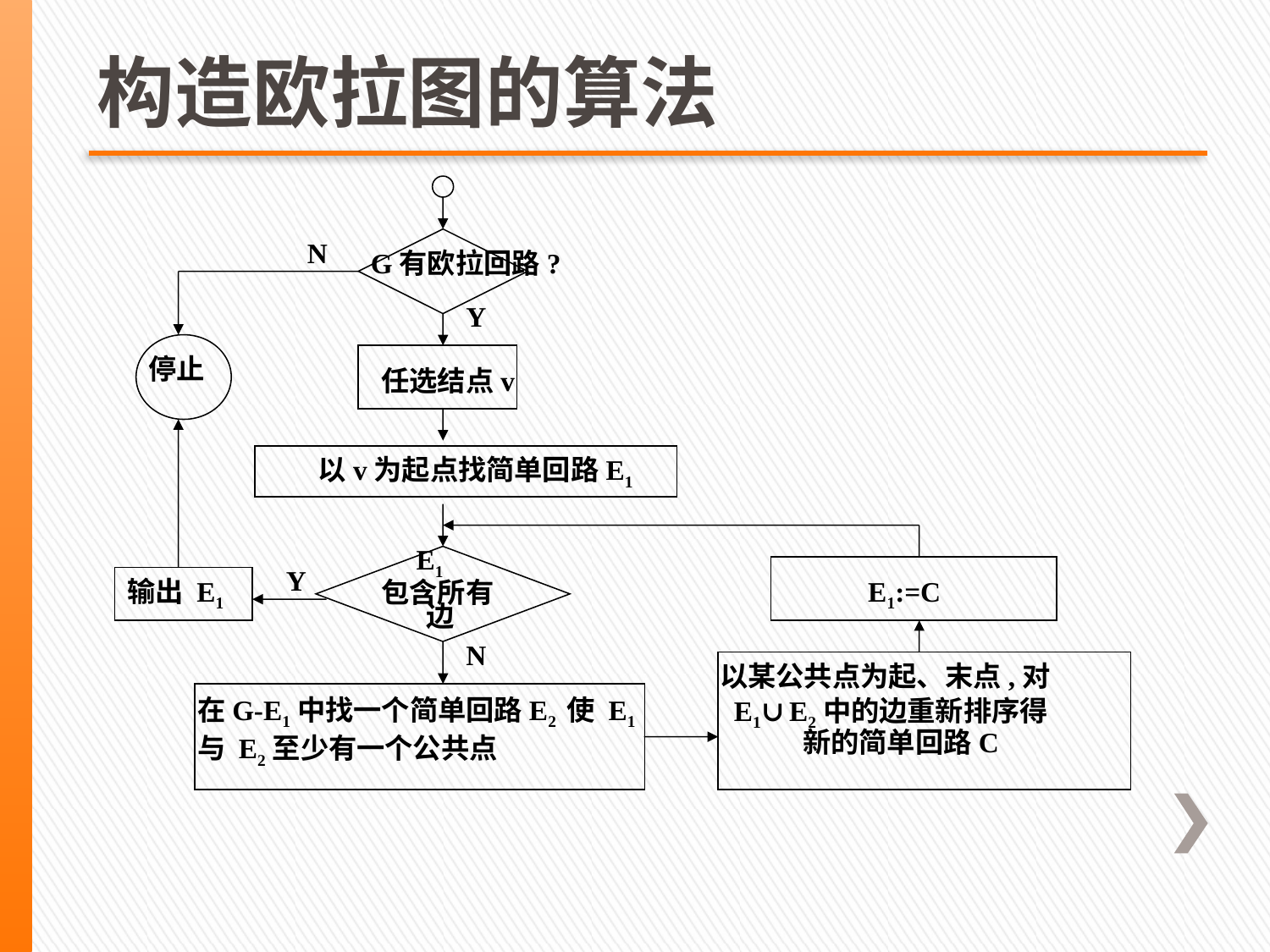

# 构造欧拉图的算法

N

G有欧拉回路?

Y

停止

任选结点v

  以v为起点找简单回路E1

     E1
包含所有
      边

Y

输出 E1
   E1:=C

N

以某公共点为起、末点,对
  E1∪E2中的边重新排序得
            新的简单回路C

在G-E1中找一个简单回路E2 使 E1与 E2至少有一个公共点